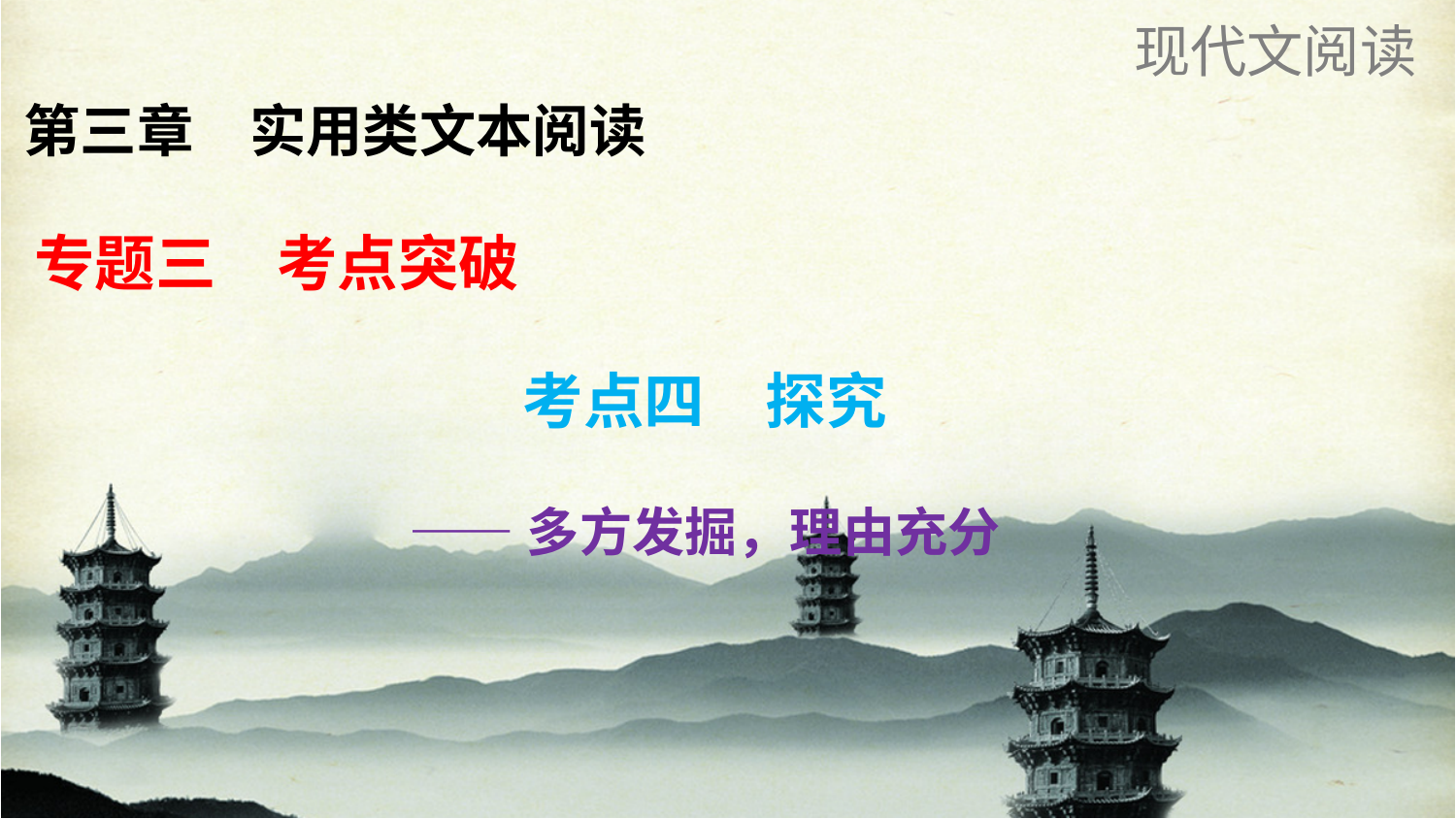

现代文阅读
第三章　实用类文本阅读
专题三　考点突破
考点四　探究
——多方发掘，理由充分